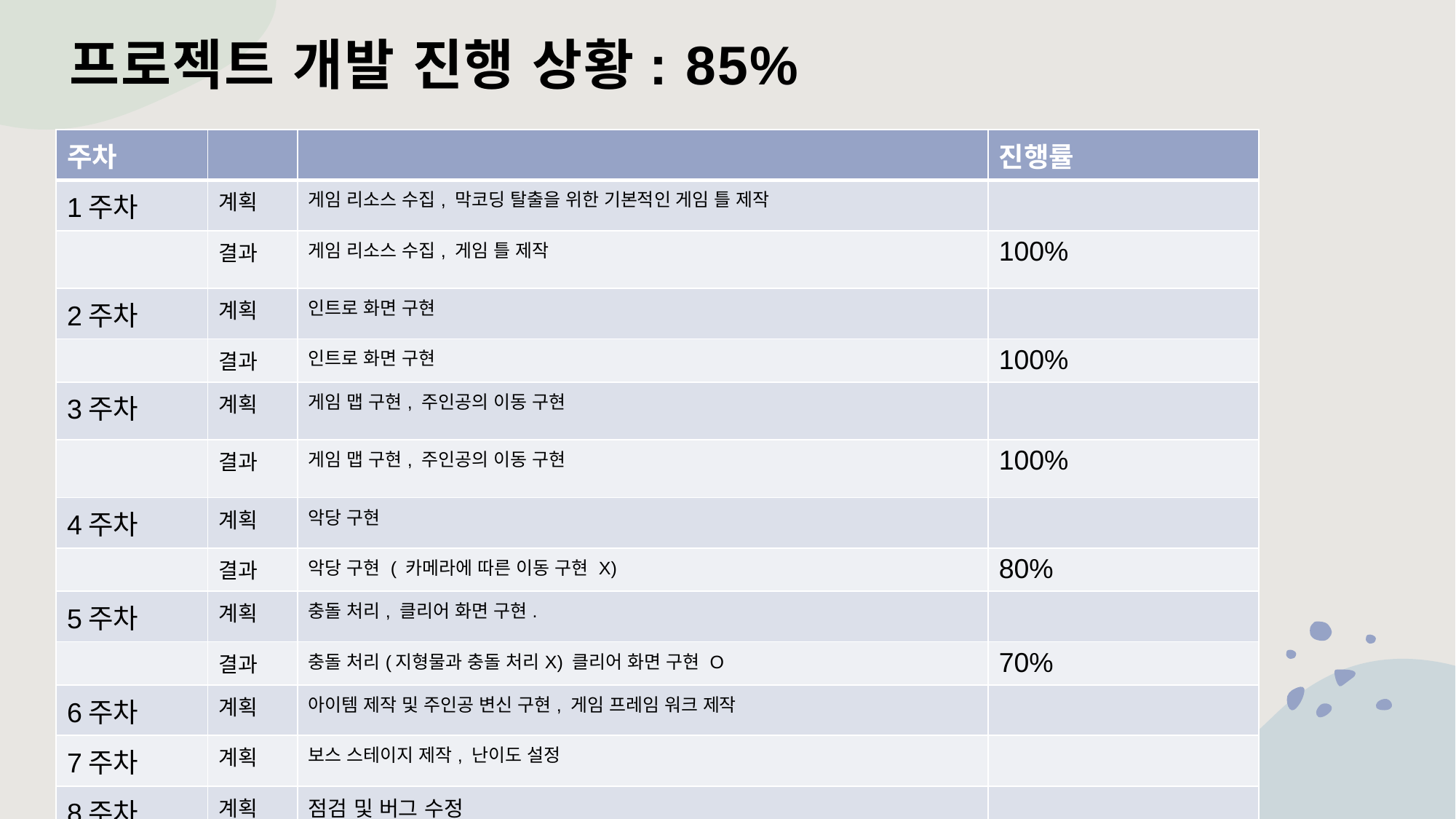

# 프로젝트 개발 진행 상황: 85%
| 주차 |  |  | 진행률 |
| --- | --- | --- | --- |
| 1주차 | 계획 | 게임 리소스 수집, 막코딩 탈출을 위한 기본적인 게임 틀 제작 |  |
|  | 결과 | 게임 리소스 수집, 게임 틀 제작 | 100% |
| 2주차 | 계획 | 인트로 화면 구현 |  |
|  | 결과 | 인트로 화면 구현 | 100% |
| 3주차 | 계획 | 게임 맵 구현, 주인공의 이동 구현 |  |
|  | 결과 | 게임 맵 구현, 주인공의 이동 구현 | 100% |
| 4주차 | 계획 | 악당 구현 |  |
|  | 결과 | 악당 구현 ( 카메라에 따른 이동 구현 X) | 80% |
| 5주차 | 계획 | 충돌 처리, 클리어 화면 구현. |  |
|  | 결과 | 충돌 처리(지형물과 충돌 처리X) 클리어 화면 구현 O | 70% |
| 6주차 | 계획 | 아이템 제작 및 주인공 변신 구현, 게임 프레임 워크 제작 |  |
| 7주차 | 계획 | 보스 스테이지 제작, 난이도 설정 |  |
| 8주차 | 계획 | 점검 및 버그 수정 |  |